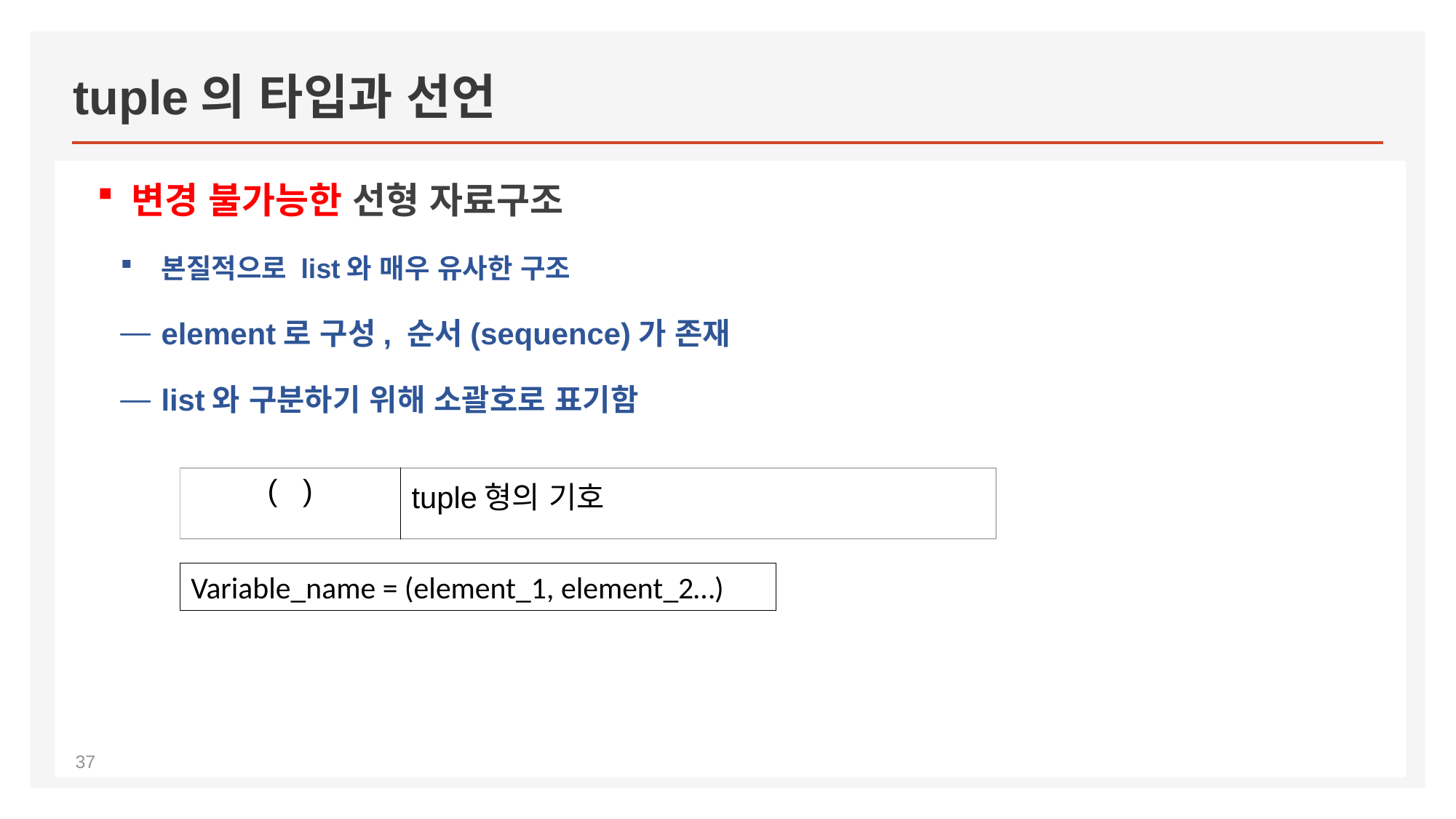

# tuple의 타입과 선언
변경 불가능한 선형 자료구조
본질적으로 list와 매우 유사한 구조
element로 구성, 순서(sequence)가 존재
list와 구분하기 위해 소괄호로 표기함

| ( ) | tuple형의 기호 |
| --- | --- |
Variable_name = (element_1, element_2…)
37